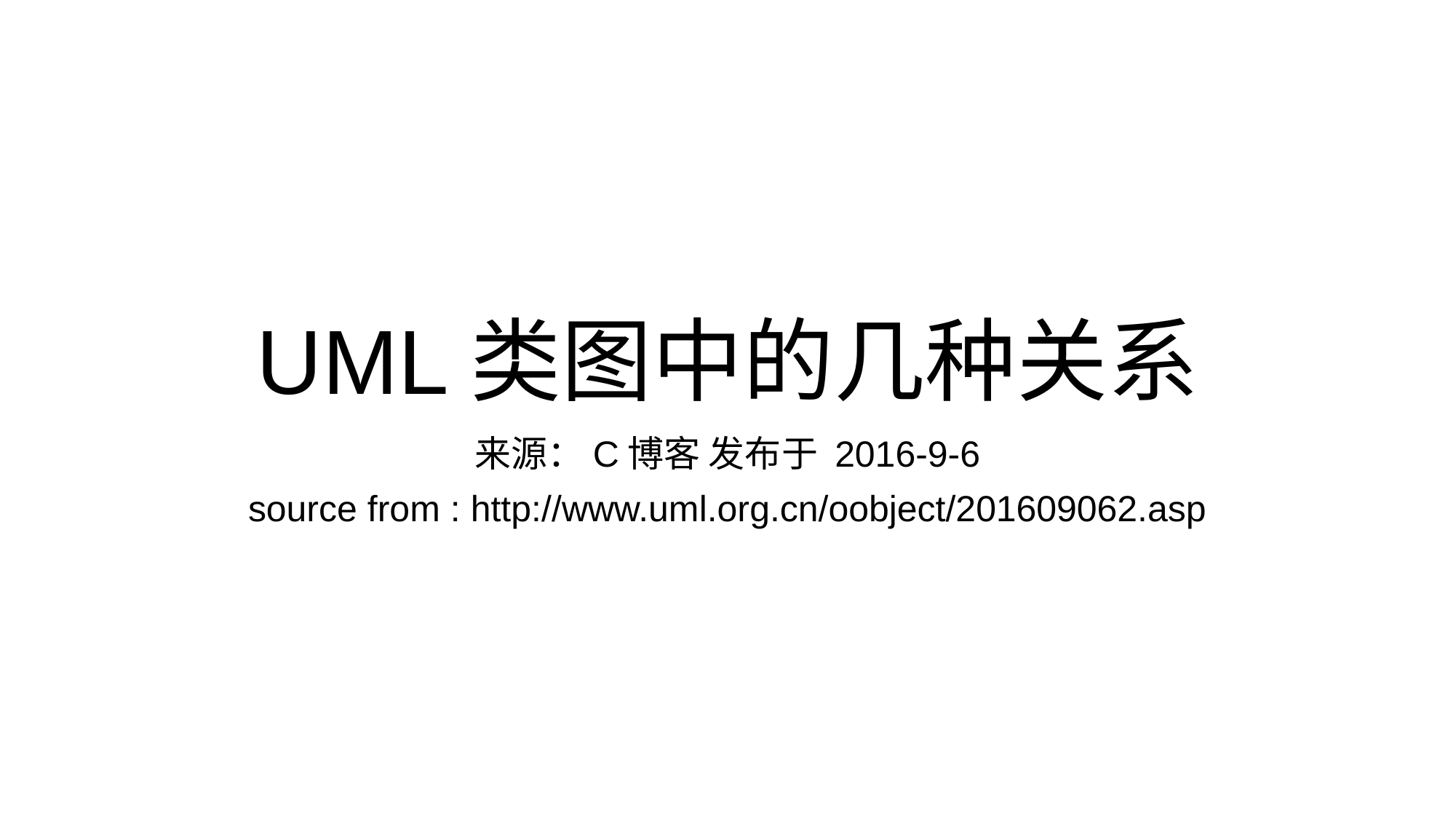

# UML类图中的几种关系
来源：C博客 发布于 2016-9-6
source from : http://www.uml.org.cn/oobject/201609062.asp